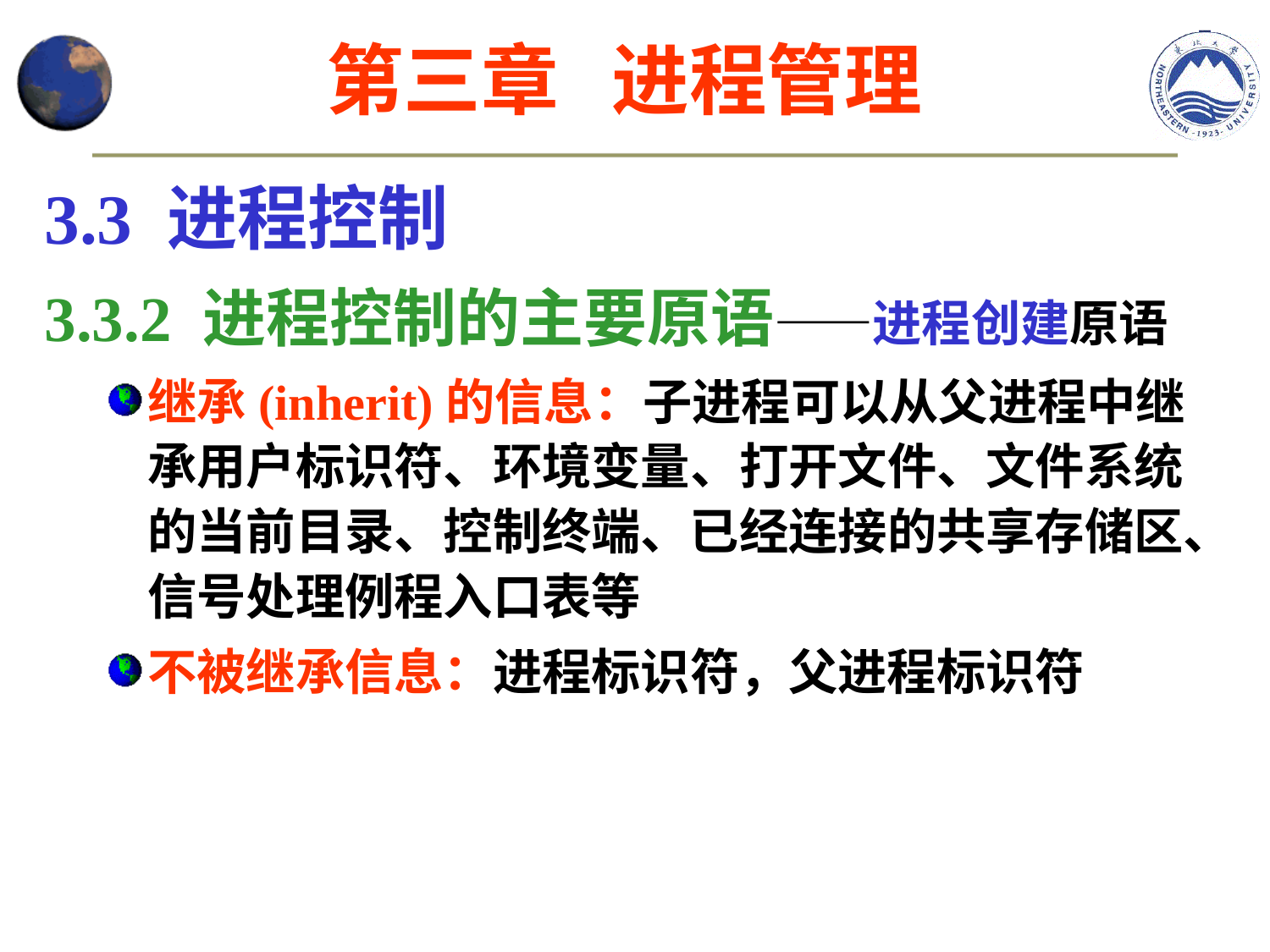

第三章   进程管理
3.3 进程控制
3.3.2 进程控制的主要原语——进程创建原语
继承(inherit)的信息：子进程可以从父进程中继承用户标识符、环境变量、打开文件、文件系统的当前目录、控制终端、已经连接的共享存储区、信号处理例程入口表等
不被继承信息：进程标识符，父进程标识符